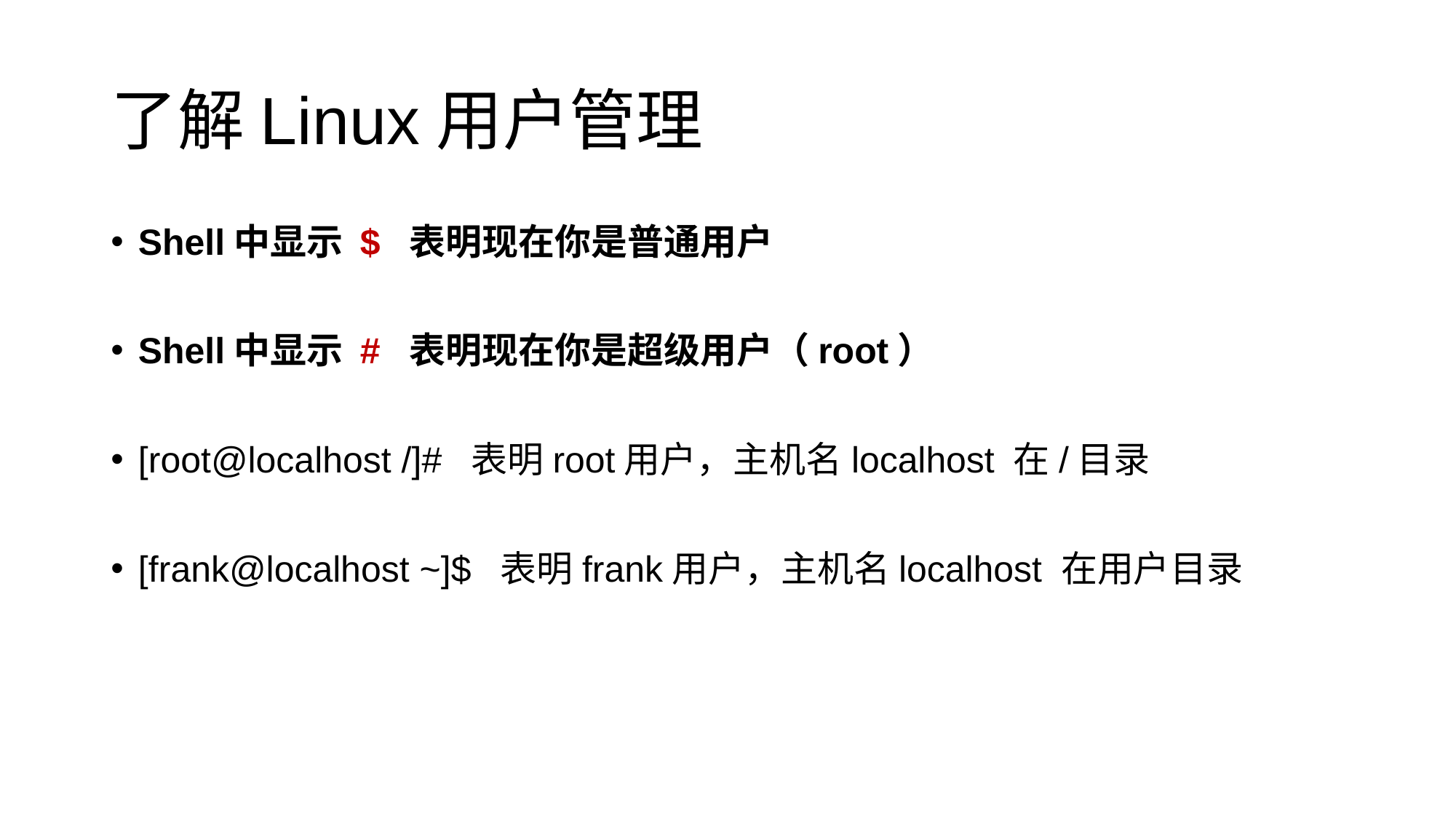

# 了解Linux用户管理
Shell中显示 $  表明现在你是普通用户

Shell中显示 #  表明现在你是超级用户（root）

[root@localhost /]#  表明root用户，主机名localhost 在/目录

[frank@localhost ~]$  表明frank用户，主机名localhost 在用户目录